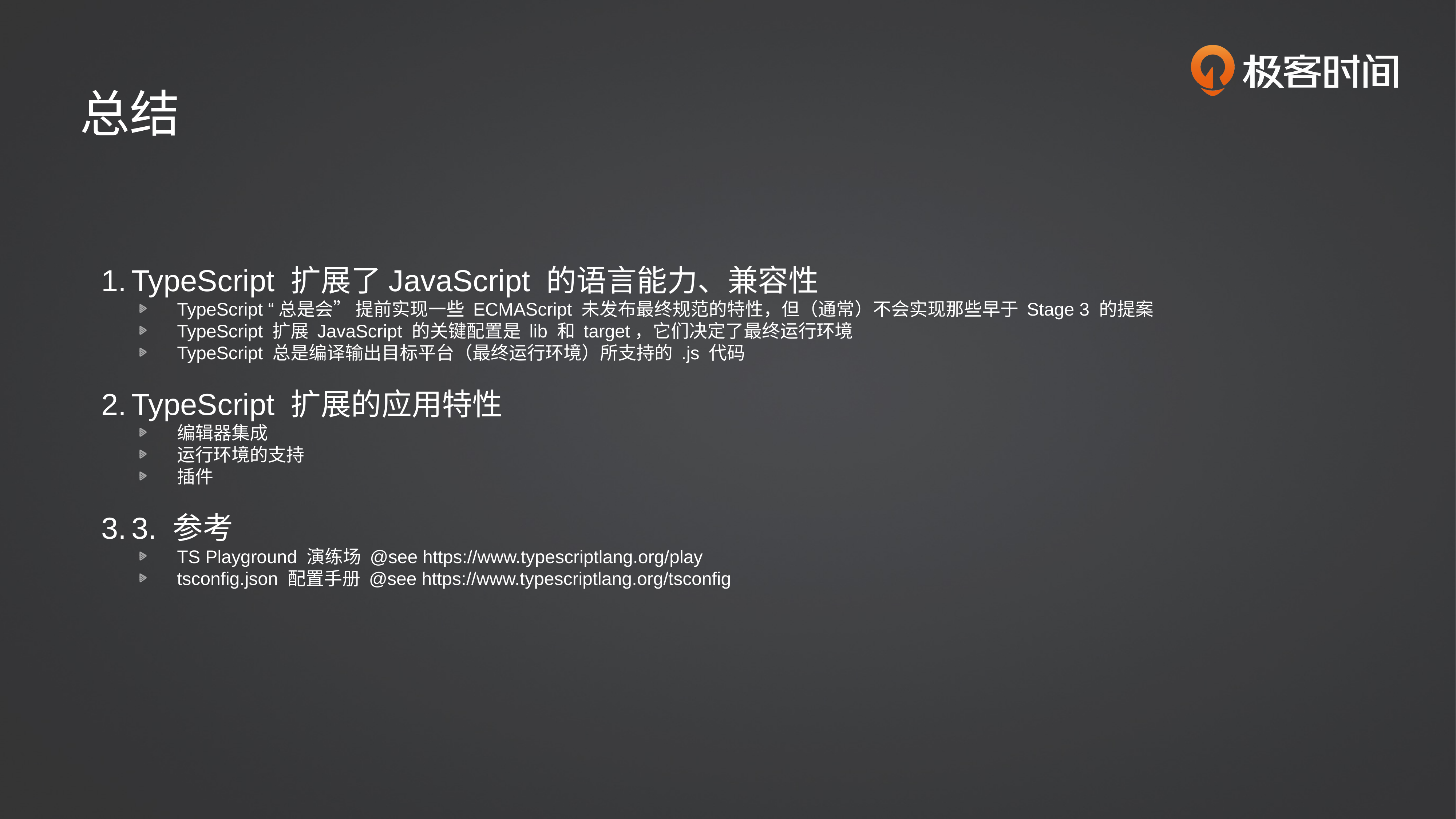

总结
TypeScript 扩展了JavaScript 的语言能力、兼容性
TypeScript “总是会” 提前实现一些 ECMAScript 未发布最终规范的特性，但（通常）不会实现那些早于 Stage 3 的提案
TypeScript 扩展 JavaScript 的关键配置是 lib 和 target，它们决定了最终运行环境
TypeScript 总是编译输出目标平台（最终运行环境）所支持的 .js 代码

TypeScript 扩展的应用特性
编辑器集成
运行环境的支持
插件

3. 参考
TS Playground 演练场 @see https://www.typescriptlang.org/play
tsconfig.json 配置手册 @see https://www.typescriptlang.org/tsconfig